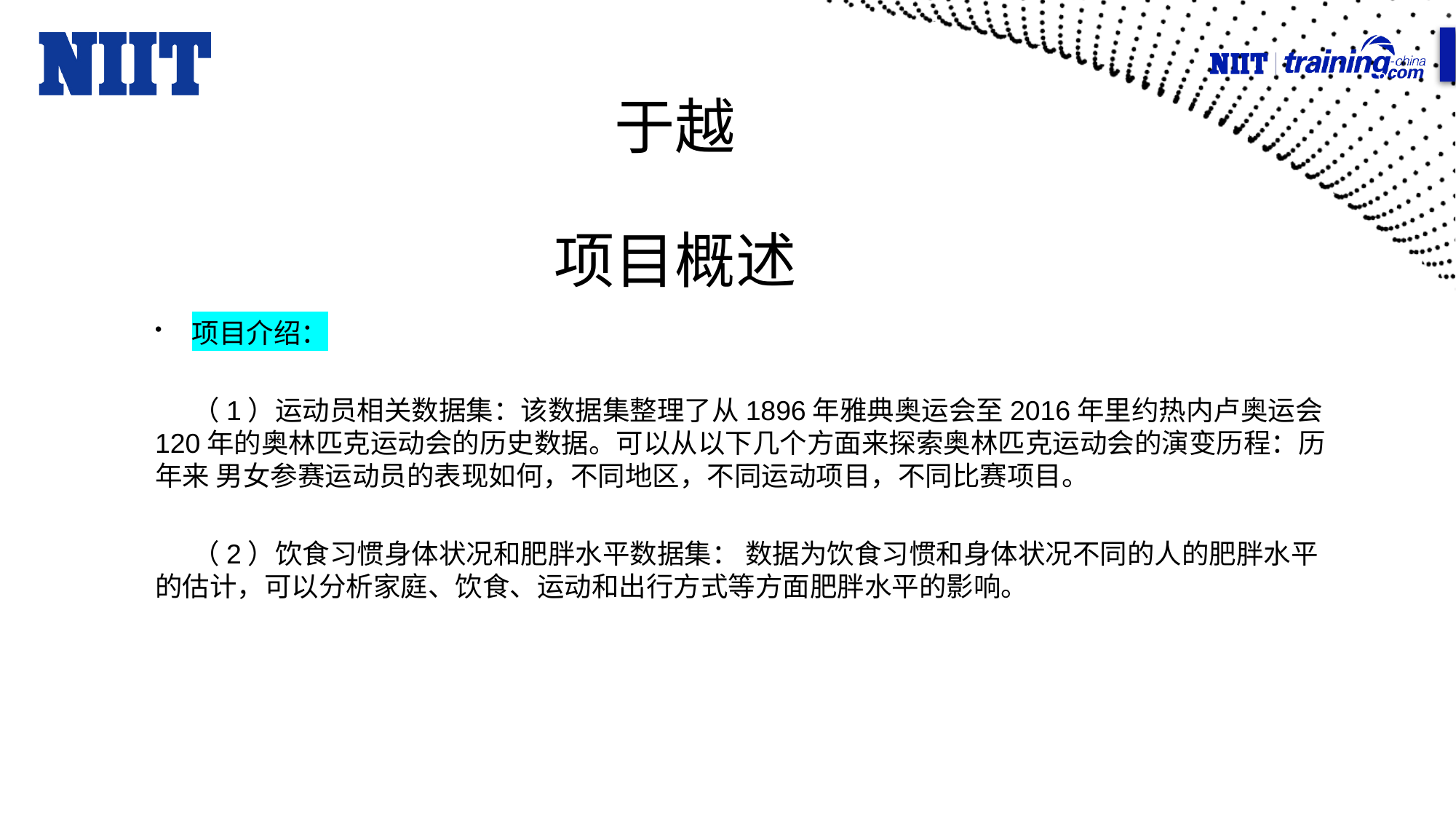

于越
# 项目概述
项目介绍：
     （1）运动员相关数据集：该数据集整理了从1896年雅典奥运会至2016年里约热内卢奥运会120年的奥林匹克运动会的历史数据。可以从以下几个方面来探索奥林匹克运动会的演变历程：历年来 男女参赛运动员的表现如何，不同地区，不同运动项目，不同比赛项目。
     （2）饮食习惯身体状况和肥胖水平数据集： 数据为饮食习惯和身体状况不同的人的肥胖水平的估计，可以分析家庭、饮食、运动和出行方式等方面肥胖水平的影响。